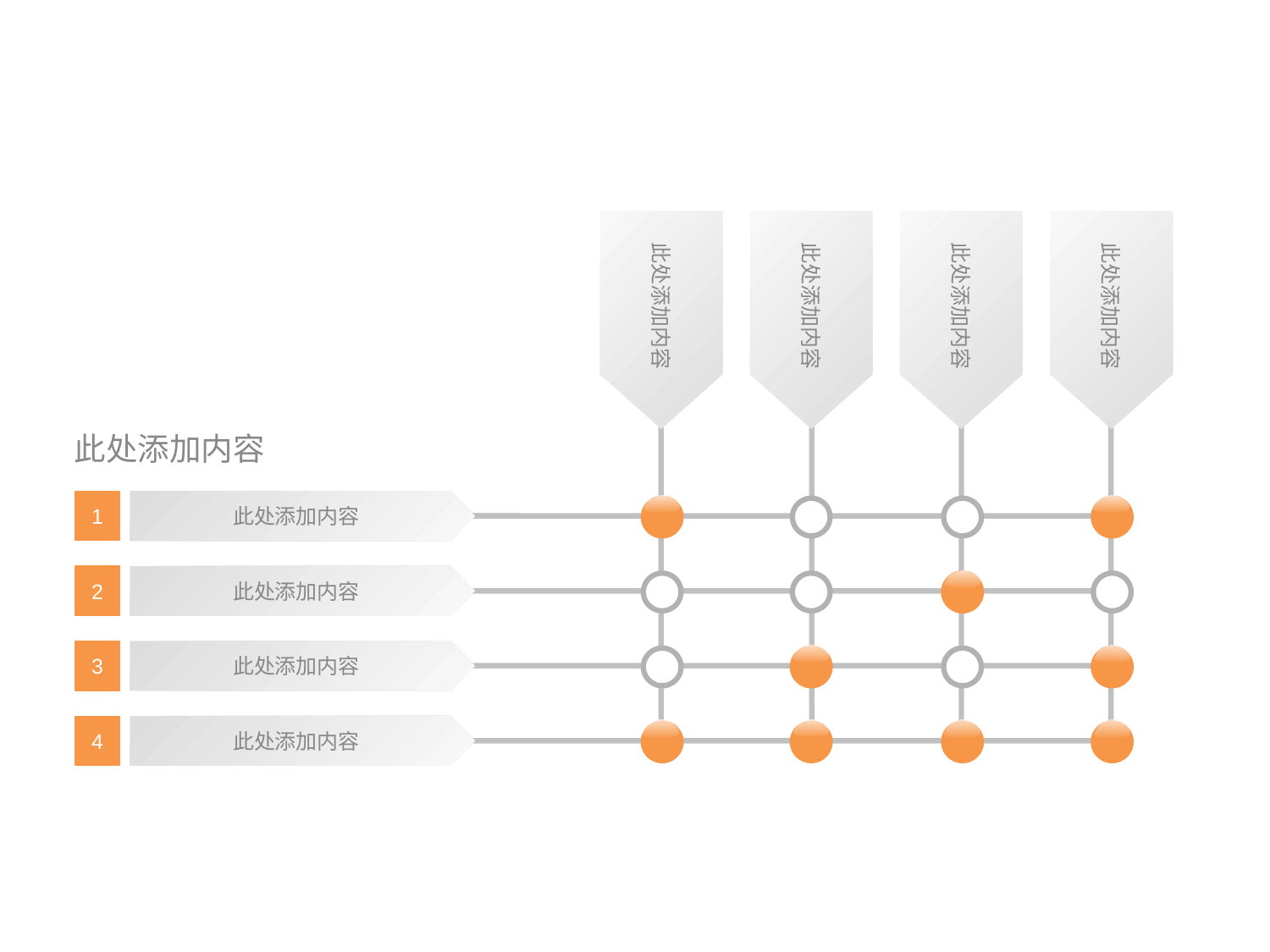

此处添加内容
此处添加内容
此处添加内容
此处添加内容

此处添加内容
1
此处添加内容

此处添加内容
2

此处添加内容
3

此处添加内容
4